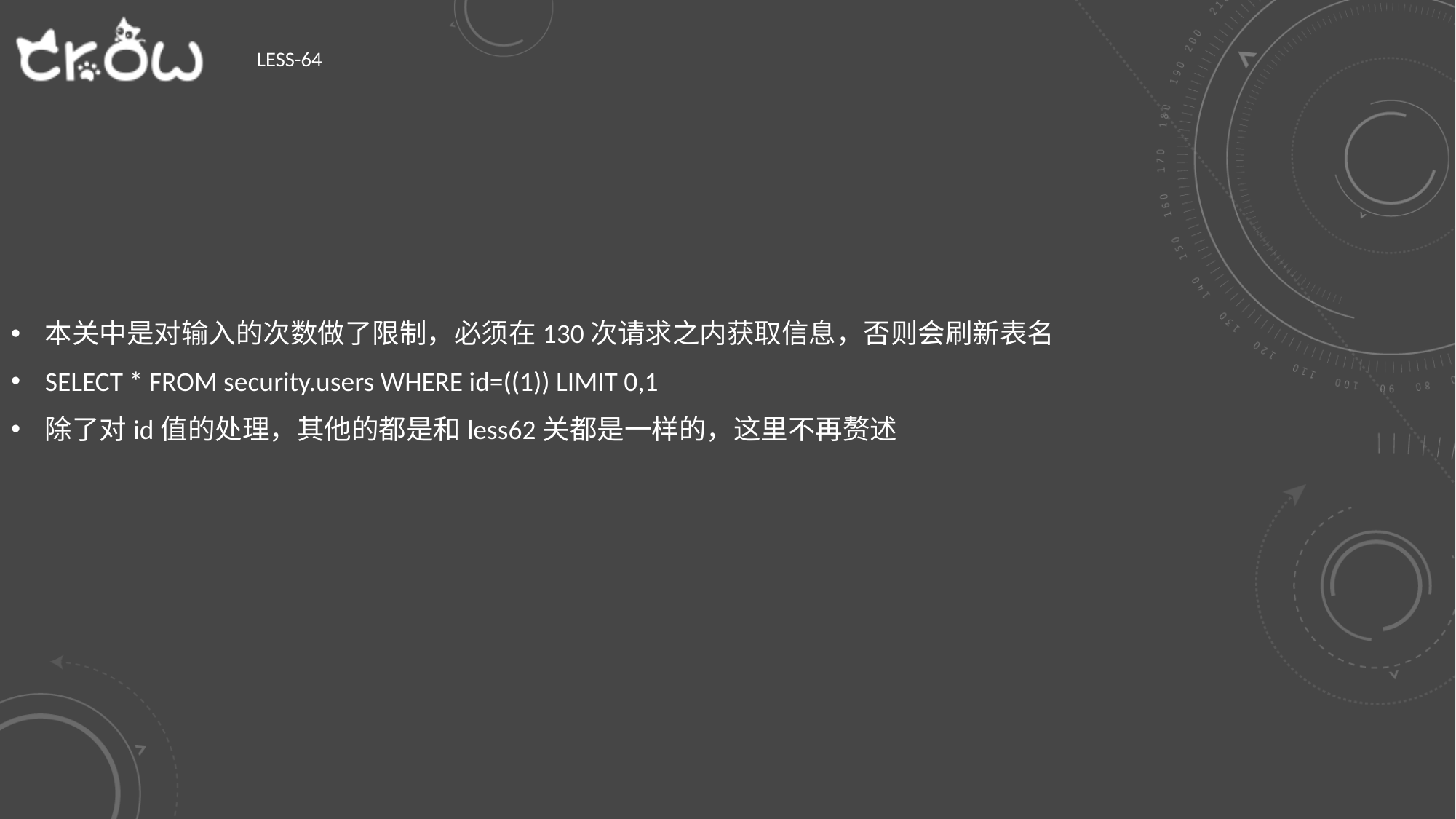

# Less-64
本关中是对输入的次数做了限制，必须在130次请求之内获取信息，否则会刷新表名
SELECT * FROM security.users WHERE id=((1)) LIMIT 0,1
除了对id值的处理，其他的都是和less62关都是一样的，这里不再赘述